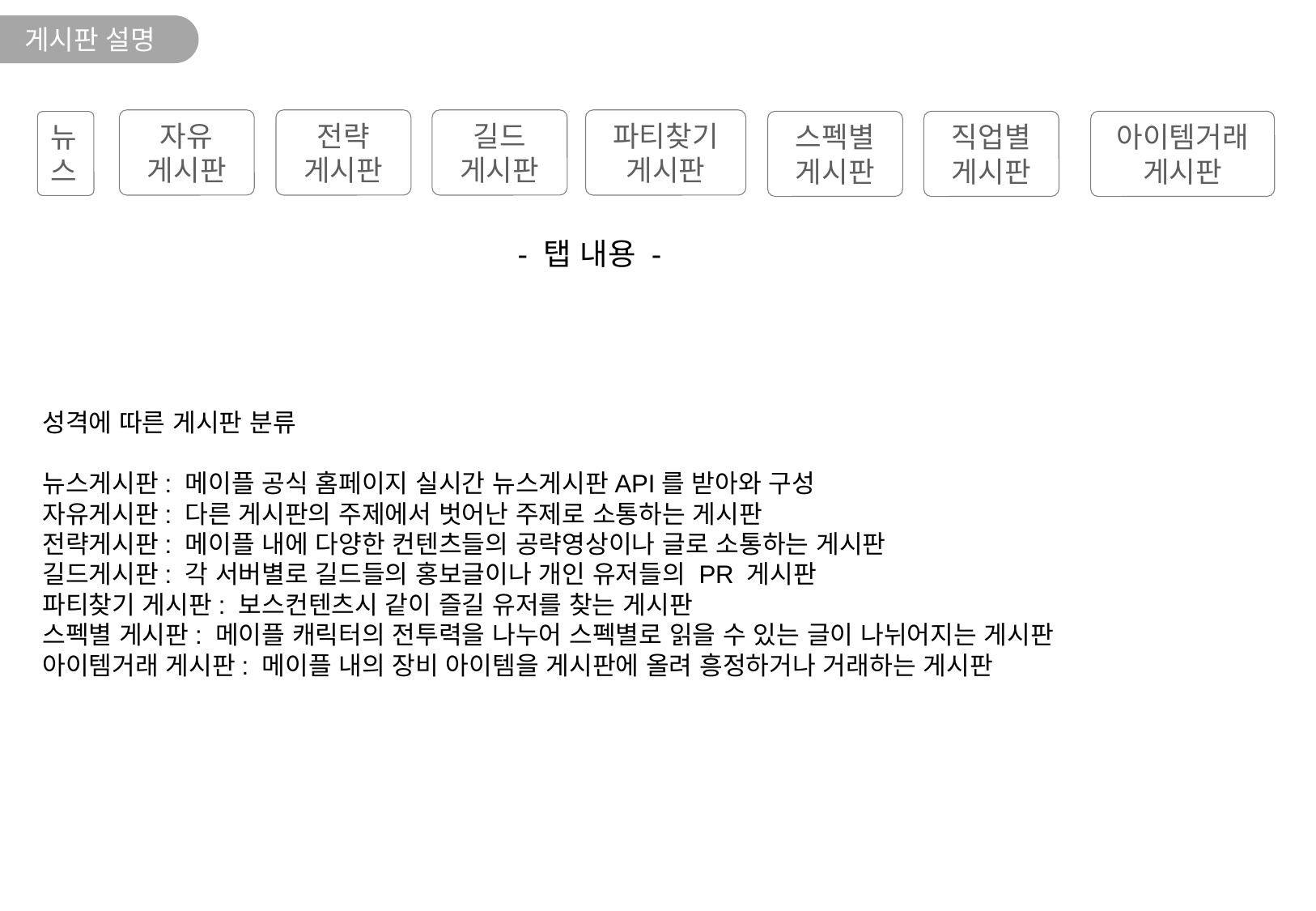

게시판 설명
자유
게시판
전략
게시판
길드
게시판
파티찾기
게시판
스펙별
게시판
직업별
게시판
아이템거래
게시판
뉴스
- 탭 내용 -
성격에 따른 게시판 분류

뉴스게시판: 메이플 공식 홈페이지 실시간 뉴스게시판API를 받아와 구성
자유게시판: 다른 게시판의 주제에서 벗어난 주제로 소통하는 게시판
전략게시판: 메이플 내에 다양한 컨텐츠들의 공략영상이나 글로 소통하는 게시판
길드게시판: 각 서버별로 길드들의 홍보글이나 개인 유저들의 PR 게시판
파티찾기 게시판: 보스컨텐츠시 같이 즐길 유저를 찾는 게시판
스펙별 게시판: 메이플 캐릭터의 전투력을 나누어 스펙별로 읽을 수 있는 글이 나뉘어지는 게시판
아이템거래 게시판: 메이플 내의 장비 아이템을 게시판에 올려 흥정하거나 거래하는 게시판